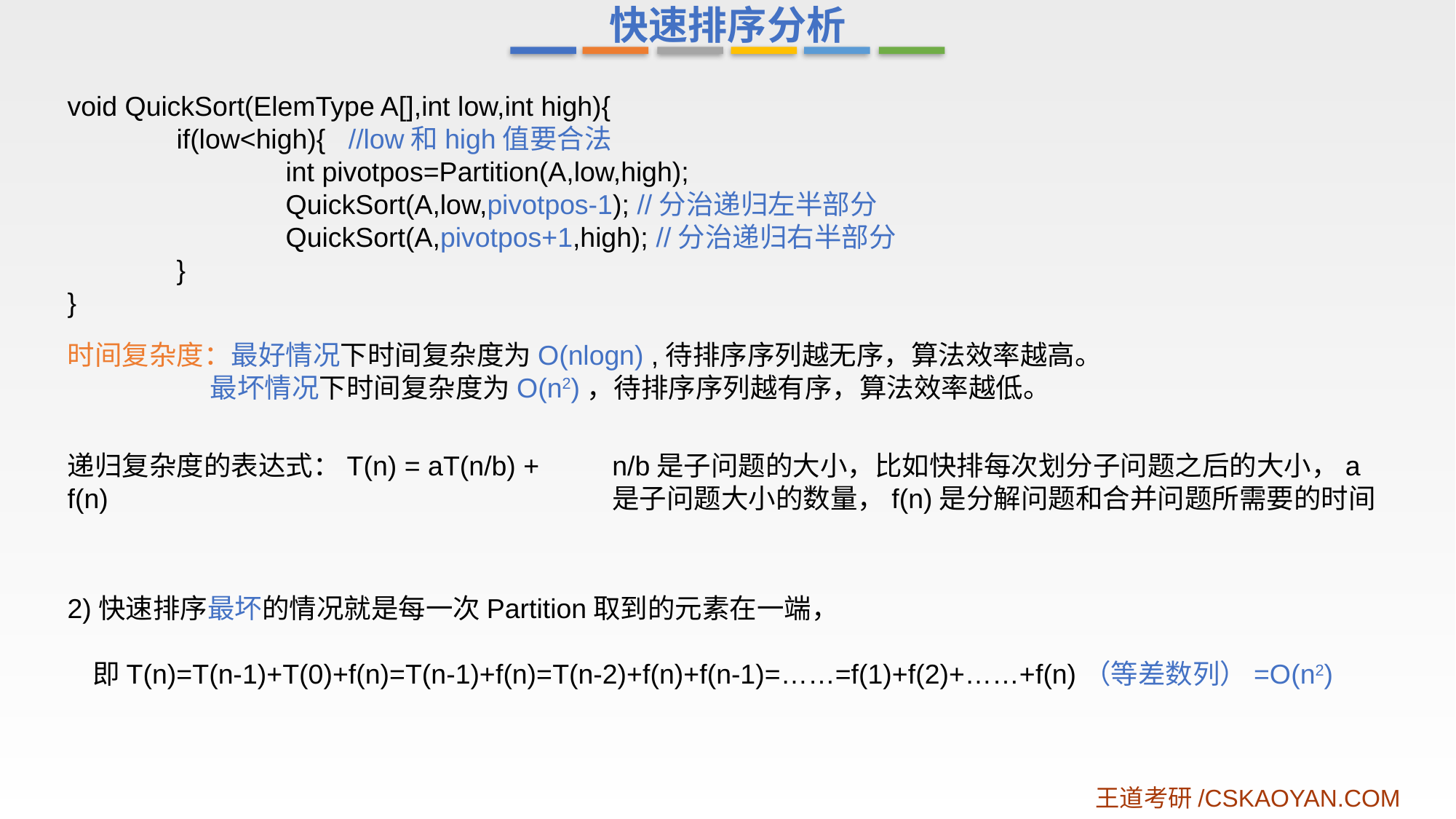

快速排序分析

void QuickSort(ElemType A[],int low,int high){
	if(low<high){   //low和high值要合法
		int pivotpos=Partition(A,low,high);
		QuickSort(A,low,pivotpos-1); //分治递归左半部分
		QuickSort(A,pivotpos+1,high); //分治递归右半部分
	}
}
时间复杂度：最好情况下时间复杂度为O(nlogn) ,待排序序列越无序，算法效率越高。
                      最坏情况下时间复杂度为O(n2)，待排序序列越有序，算法效率越低。
递归复杂度的表达式：T(n) = aT(n/b) + f(n)
n/b是子问题的大小，比如快排每次划分子问题之后的大小，a是子问题大小的数量，f(n)是分解问题和合并问题所需要的时间
2)快速排序最坏的情况就是每一次Partition取到的元素在一端，

   即T(n)=T(n-1)+T(0)+f(n)=T(n-1)+f(n)=T(n-2)+f(n)+f(n-1)=……=f(1)+f(2)+……+f(n)（等差数列）=O(n2)
王道考研/CSKAOYAN.COM